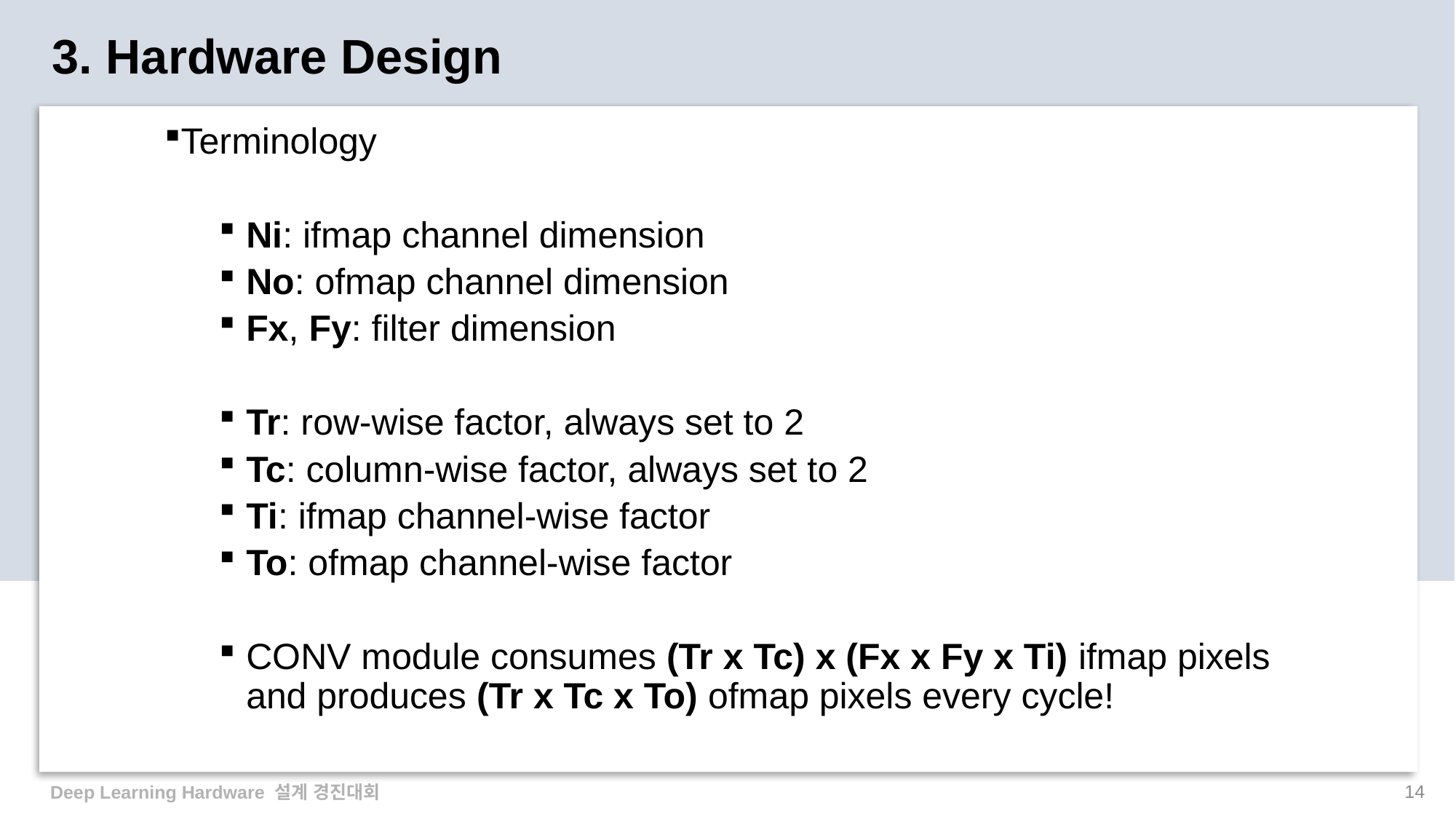

3. Hardware Design
Terminology

Ni: ifmap channel dimension
No: ofmap channel dimension
Fx, Fy: filter dimension

Tr: row-wise factor, always set to 2
Tc: column-wise factor, always set to 2
Ti: ifmap channel-wise factor
To: ofmap channel-wise factor

CONV module consumes (Tr x Tc) x (Fx x Fy x Ti) ifmap pixels and produces (Tr x Tc x To) ofmap pixels every cycle!
14
Deep Learning Hardware 설계 경진대회